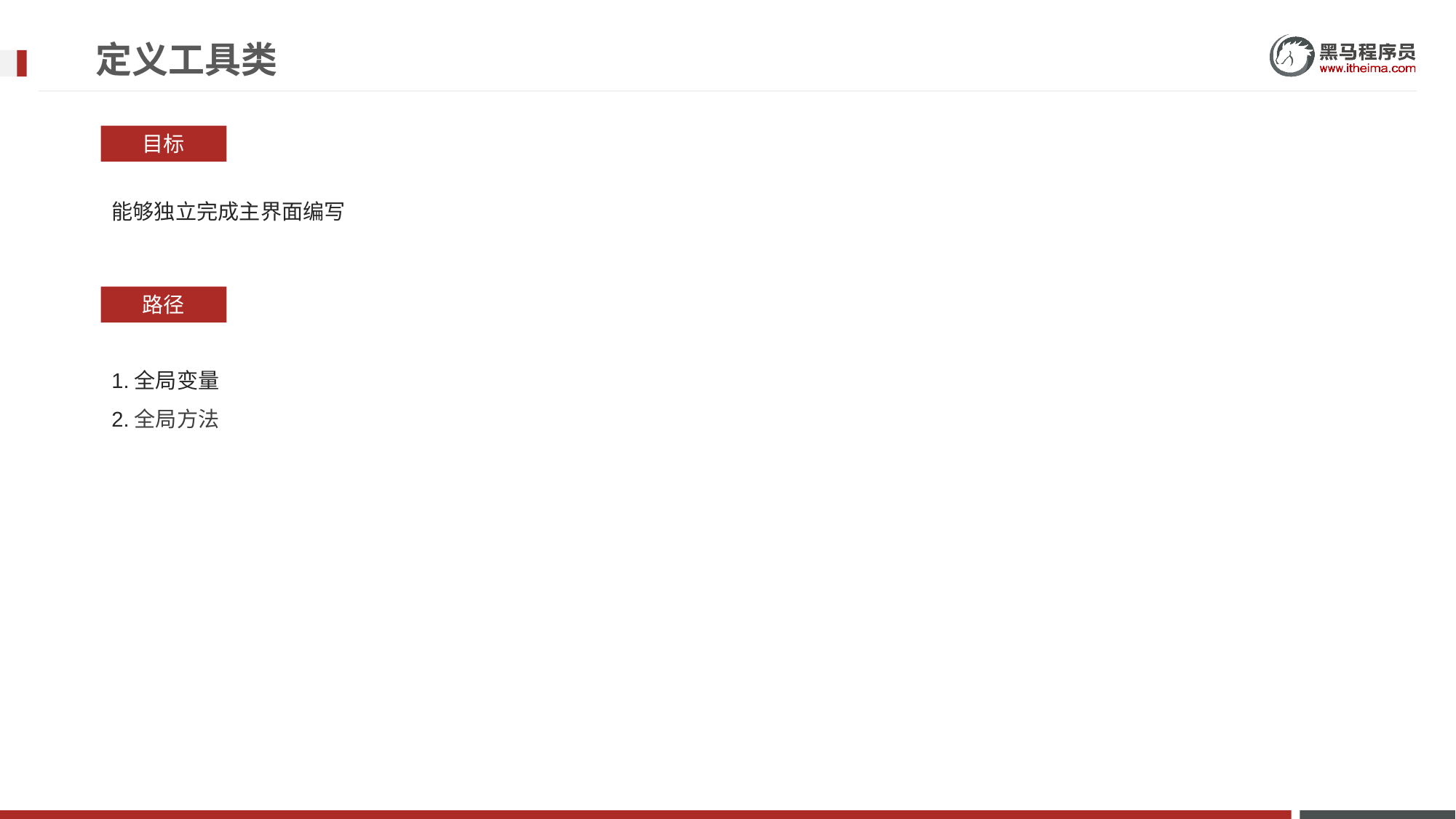

# 定义工具类
目标
能够独立完成主界面编写
路径
1.全局变量
2.全局方法